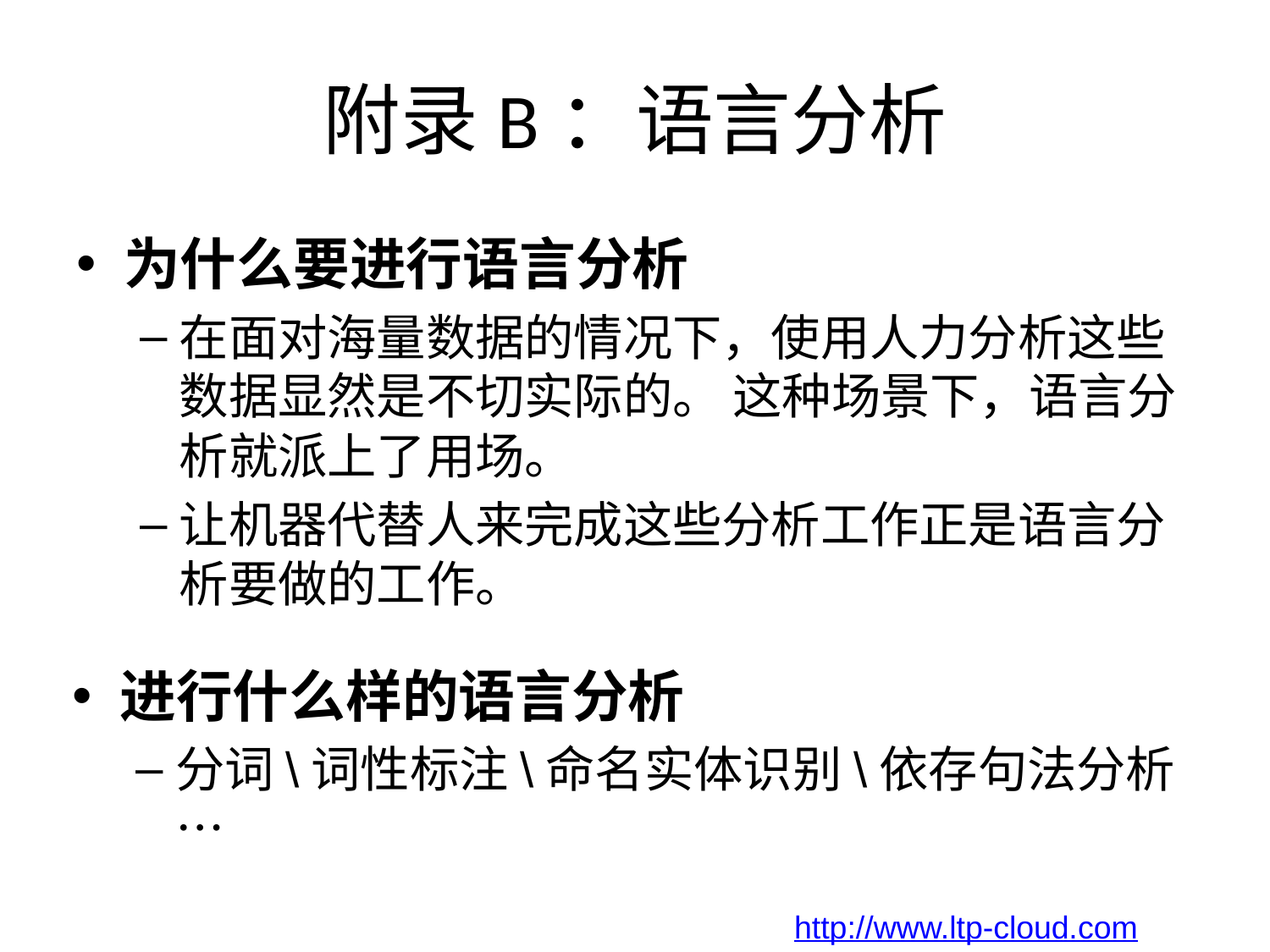

# 附录B：语言分析
为什么要进行语言分析
在面对海量数据的情况下，使用人力分析这些数据显然是不切实际的。 这种场景下，语言分析就派上了用场。
让机器代替人来完成这些分析工作正是语言分析要做的工作。

进行什么样的语言分析
分词\词性标注\命名实体识别\依存句法分析…
http://www.ltp-cloud.com